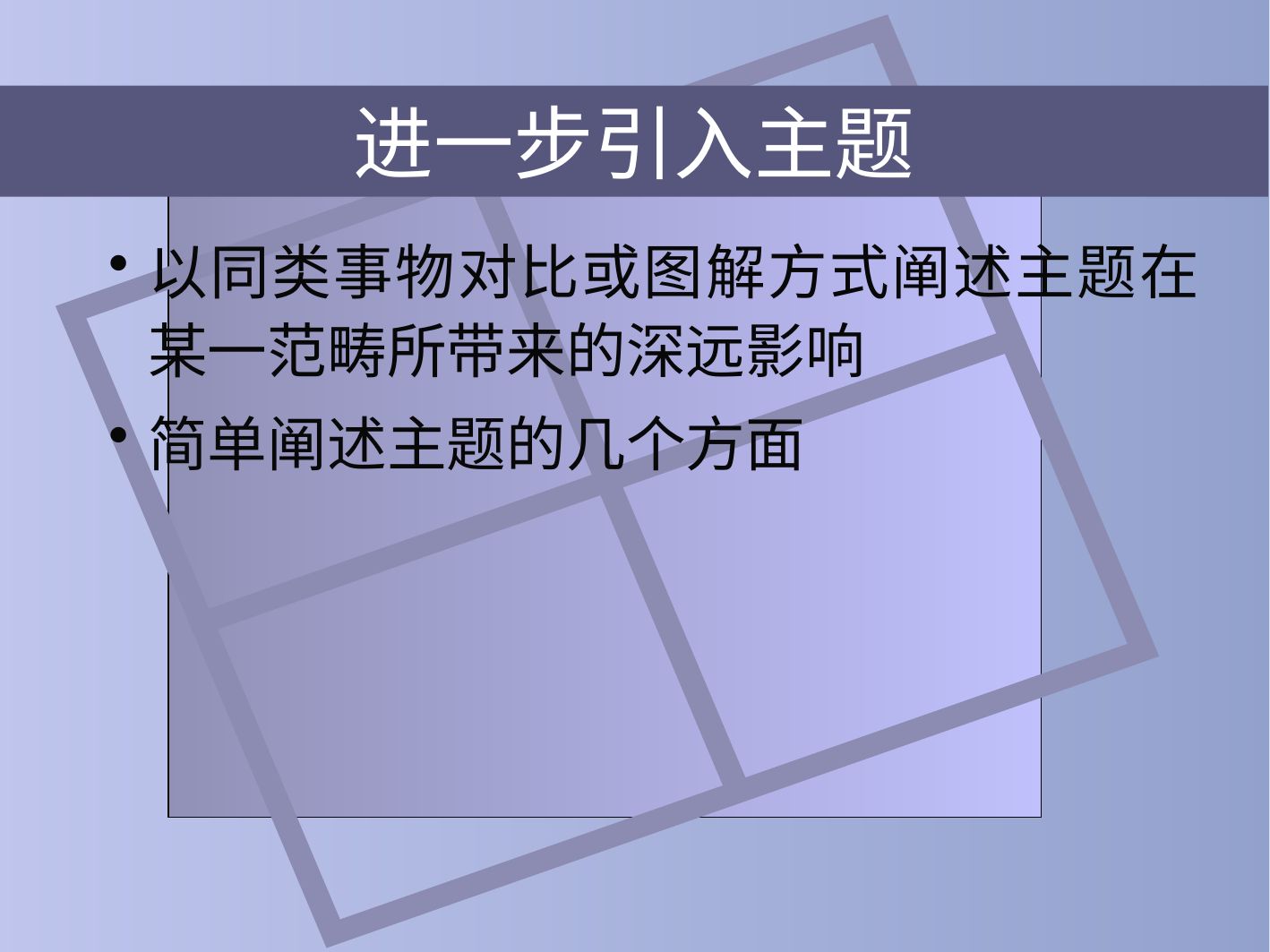

# 进一步引入主题
以同类事物对比或图解方式阐述主题在某一范畴所带来的深远影响
简单阐述主题的几个方面